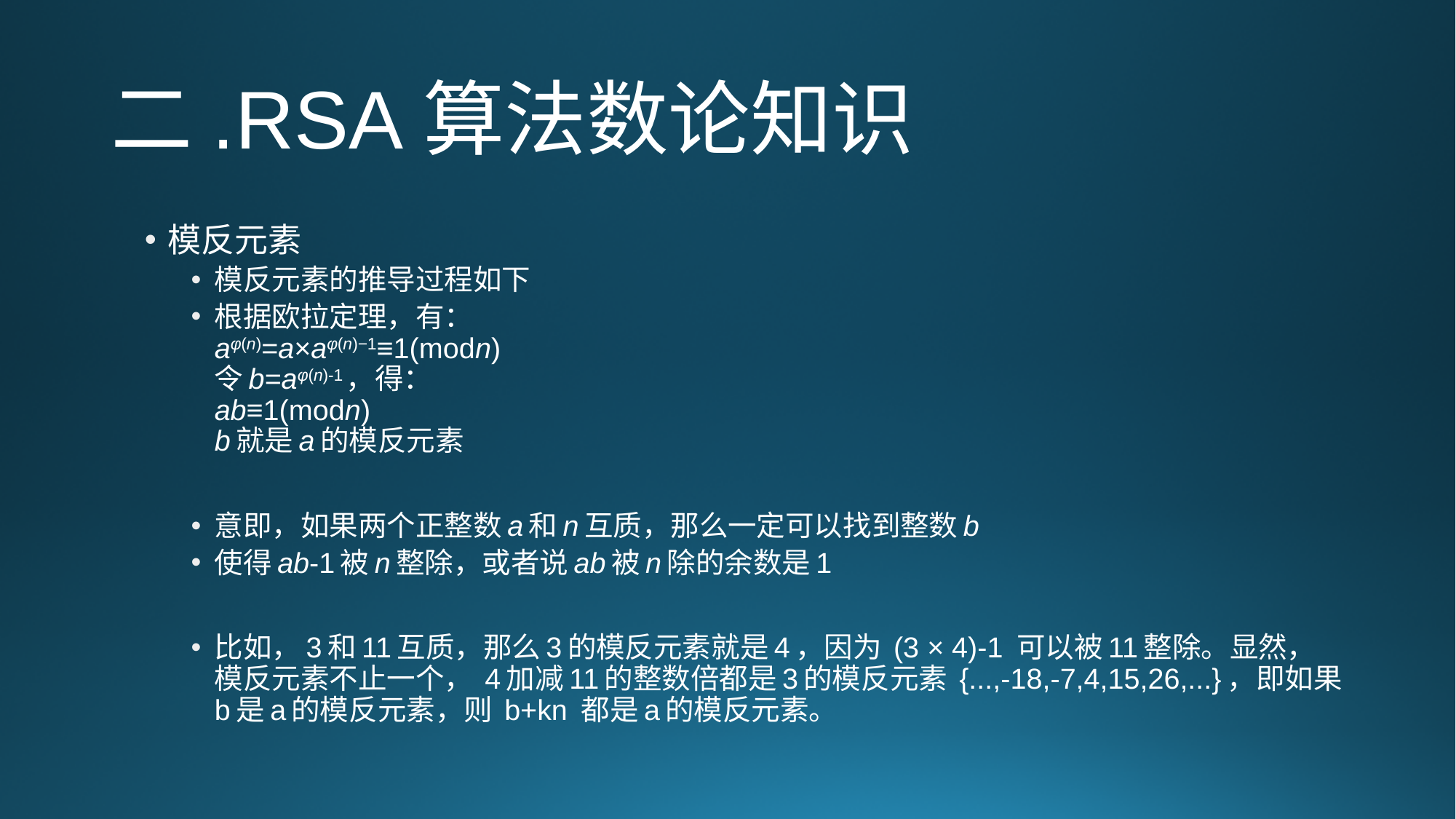

# 二.RSA算法数论知识
模反元素
模反元素的推导过程如下
根据欧拉定理，有：
aφ(n)=a×aφ(n)−1≡1(modn)
令b=aφ(n)-1，得：
ab≡1(modn)
b就是a的模反元素

意即，如果两个正整数a和n互质，那么一定可以找到整数b
使得ab-1被n整除，或者说ab被n除的余数是1

比如，3和11互质，那么3的模反元素就是4，因为 (3 × 4)-1 可以被11整除。显然，模反元素不止一个， 4加减11的整数倍都是3的模反元素 {...,-18,-7,4,15,26,...}，即如果b是a的模反元素，则 b+kn 都是a的模反元素。